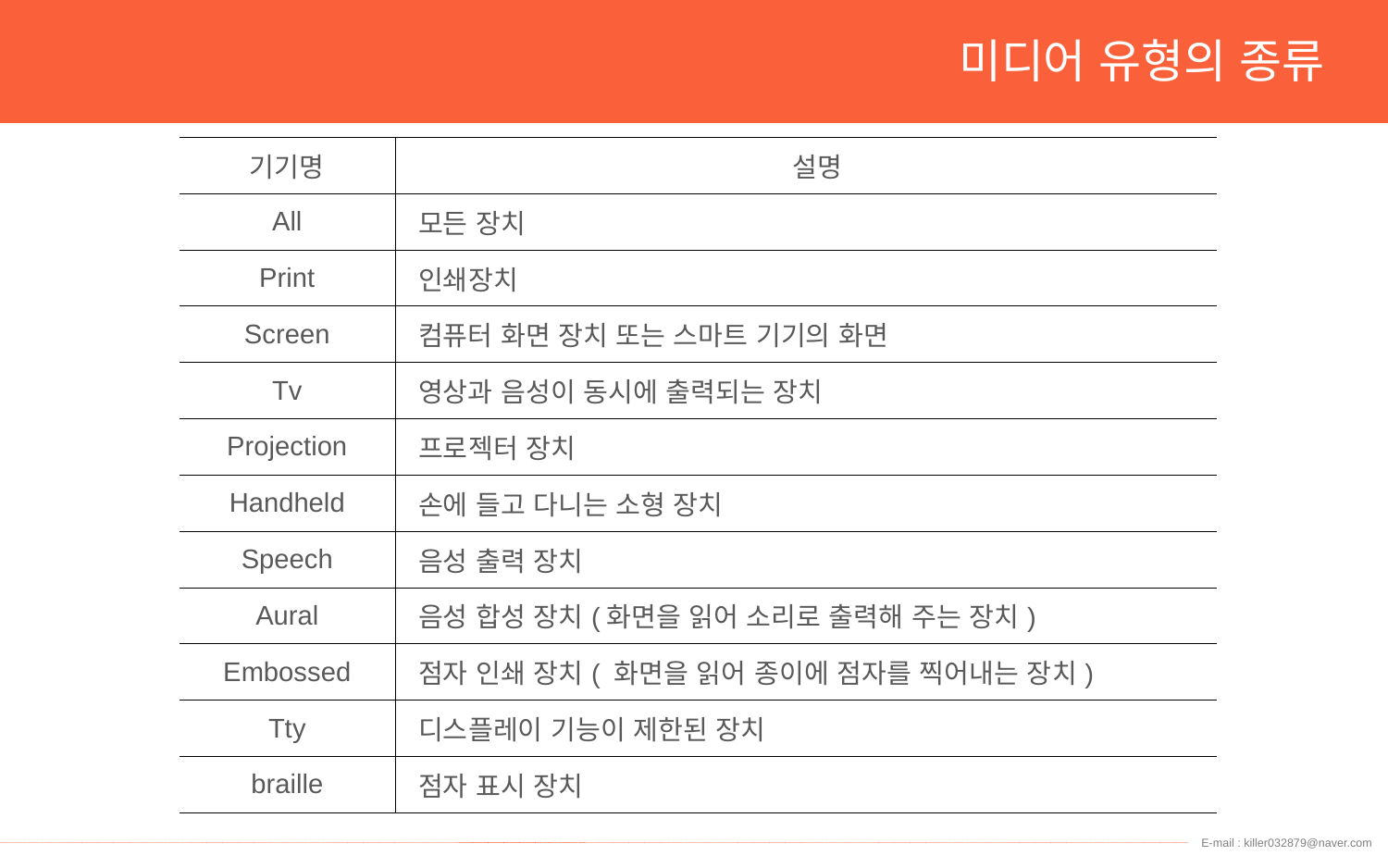

미디어 유형의 종류
| 기기명 | 설명 |
| --- | --- |
| All | 모든 장치 |
| Print | 인쇄장치 |
| Screen | 컴퓨터 화면 장치 또는 스마트 기기의 화면 |
| Tv | 영상과 음성이 동시에 출력되는 장치 |
| Projection | 프로젝터 장치 |
| Handheld | 손에 들고 다니는 소형 장치 |
| Speech | 음성 출력 장치 |
| Aural | 음성 합성 장치(화면을 읽어 소리로 출력해 주는 장치) |
| Embossed | 점자 인쇄 장치( 화면을 읽어 종이에 점자를 찍어내는 장치) |
| Tty | 디스플레이 기능이 제한된 장치 |
| braille | 점자 표시 장치 |